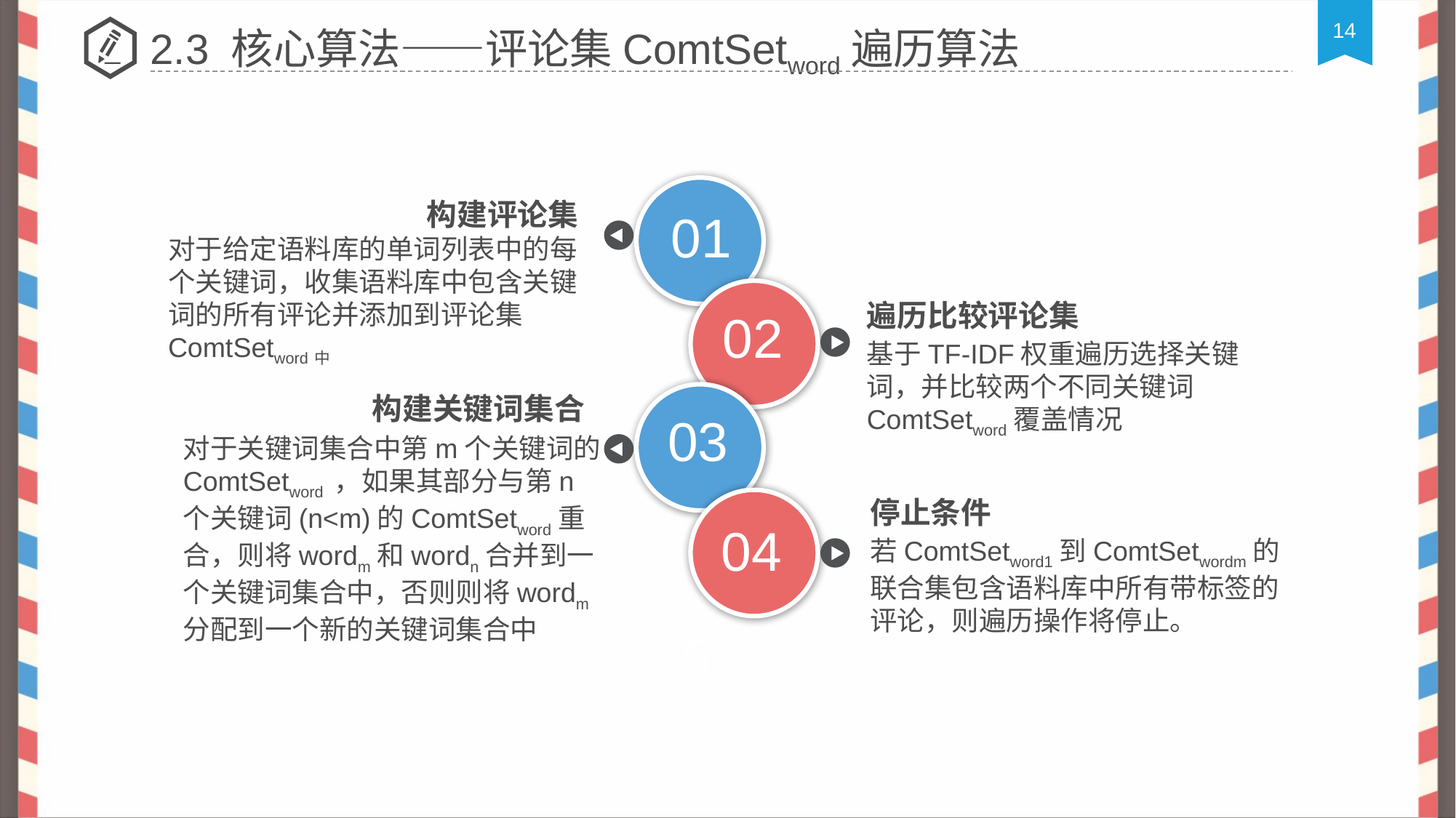

2.3 核心算法——评论集ComtSetword遍历算法

构建评论集
01

对于给定语料库的单词列表中的每个关键词，收集语料库中包含关键词的所有评论并添加到评论集ComtSetword中

遍历比较评论集
02

基于TF-IDF权重遍历选择关键词，并比较两个不同关键词ComtSetword覆盖情况
构建关键词集合

03
对于关键词集合中第m个关键词的ComtSetword ，如果其部分与第n个关键词(n<m)的ComtSetword重合，则将wordm和wordn合并到一个关键词集合中，否则则将wordm分配到一个新的关键词集合中

停止条件

04
若ComtSetword1到ComtSetwordm的联合集包含语料库中所有带标签的评论，则遍历操作将停止。

5